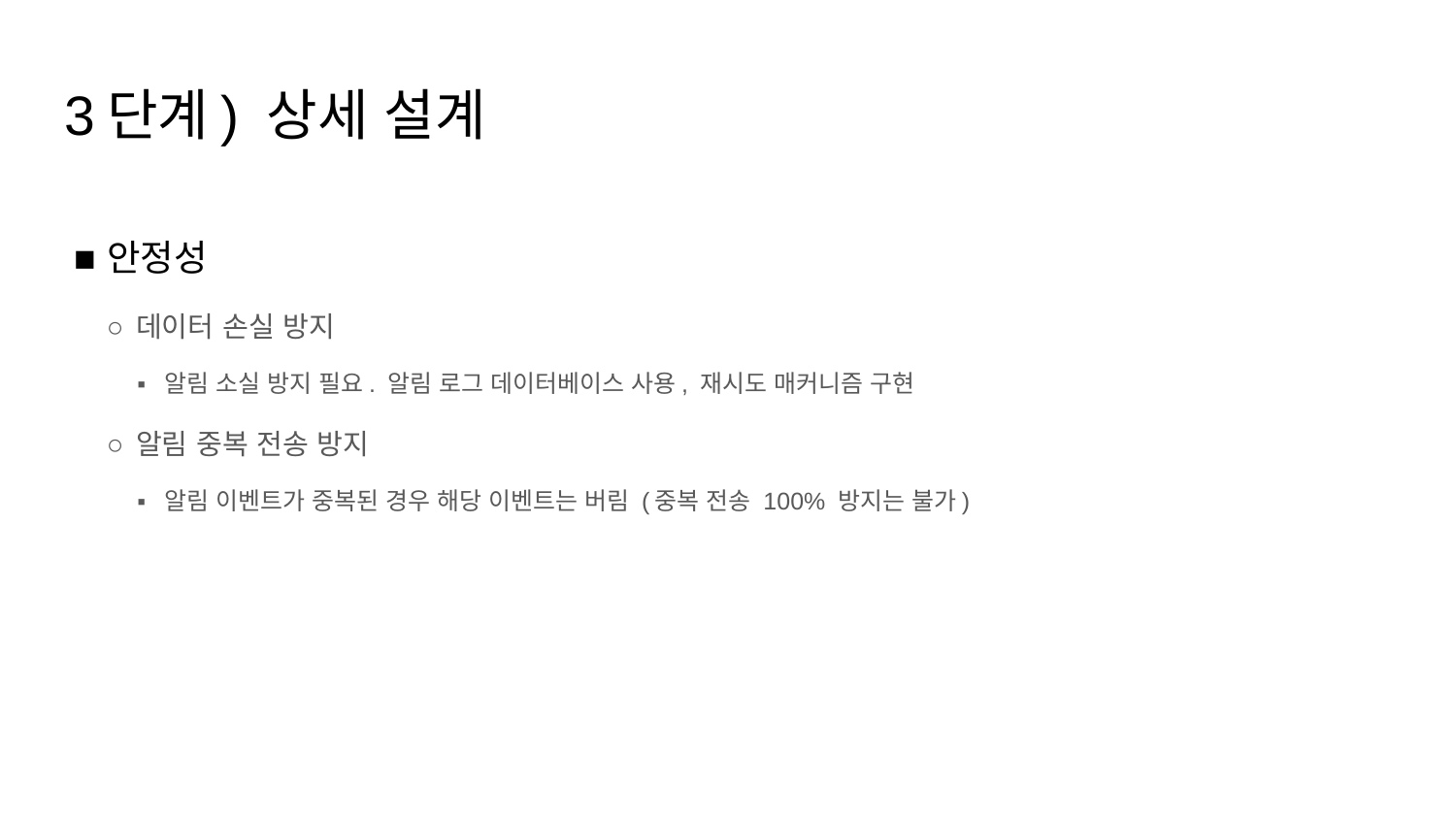

# 3단계) 상세 설계
안정성
데이터 손실 방지
알림 소실 방지 필요. 알림 로그 데이터베이스 사용, 재시도 매커니즘 구현
알림 중복 전송 방지
알림 이벤트가 중복된 경우 해당 이벤트는 버림 (중복 전송 100% 방지는 불가)